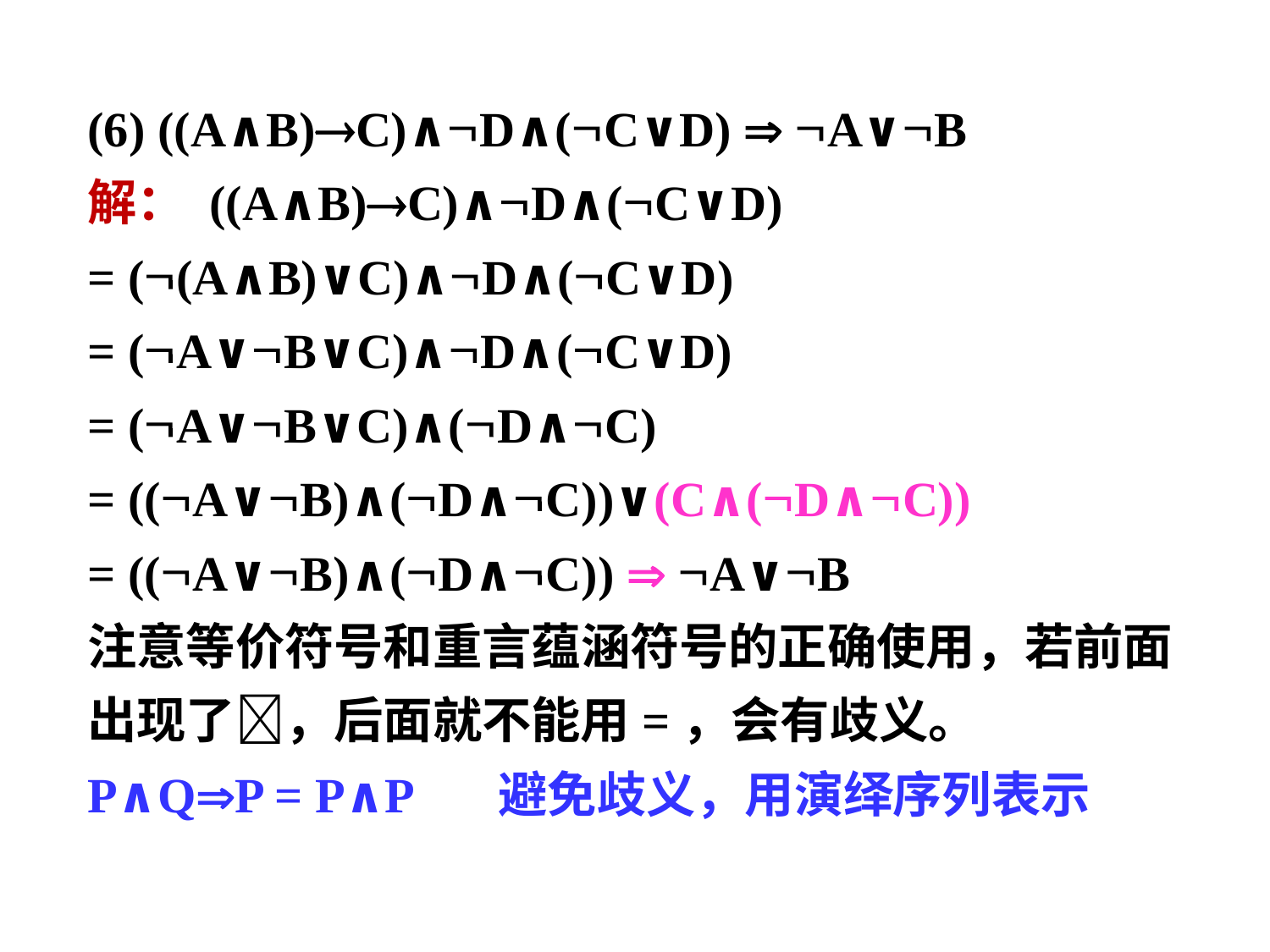

(6) ((A∧B)→C)∧¬D∧(¬C∨D) ⇒ ¬A∨¬B
解： ((A∧B)→C)∧¬D∧(¬C∨D)
= (¬(A∧B)∨C)∧¬D∧(¬C∨D)
= (¬A∨¬B∨C)∧¬D∧(¬C∨D)
= (¬A∨¬B∨C)∧(¬D∧¬C)
= ((¬A∨¬B)∧(¬D∧¬C))∨(C∧(¬D∧¬C))
= ((¬A∨¬B)∧(¬D∧¬C)) ⇒ ¬A∨¬B
注意等价符号和重言蕴涵符号的正确使用，若前面出现了⇒，后面就不能用=，会有歧义。
P∧Q⇒P = P∧P      避免歧义，用演绎序列表示